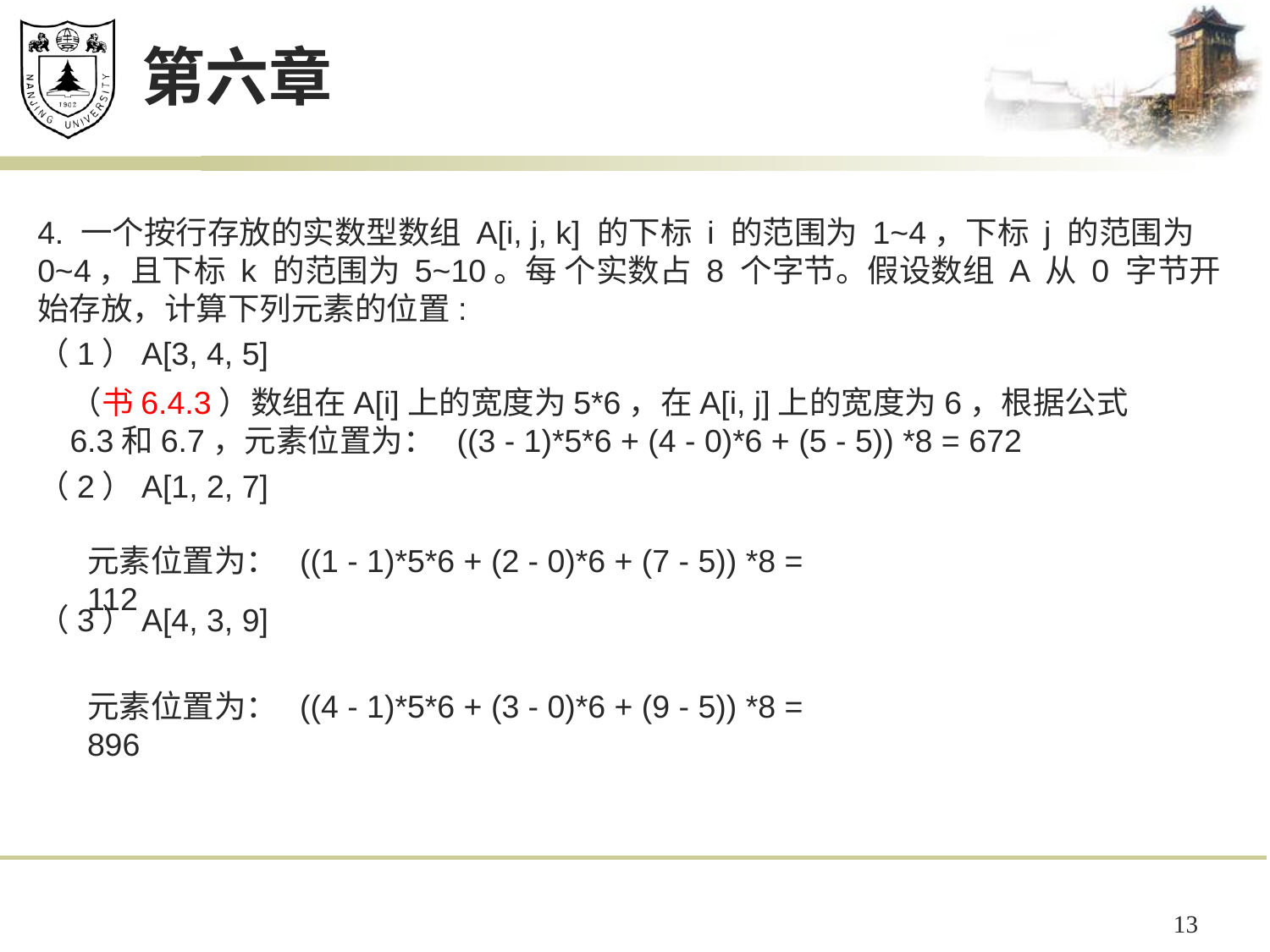

# 第六章
4. 一个按行存放的实数型数组 A[i, j, k] 的下标 i 的范围为 1~4，下标 j 的范围为 0~4，且下标 k 的范围为 5~10。每 个实数占 8 个字节。假设数组 A 从 0 字节开始存放，计算下列元素的位置:
（1）A[3, 4, 5]

（2）A[1, 2, 7]

（3）A[4, 3, 9]

（书6.4.3）数组在A[i]上的宽度为5*6，在A[i, j]上的宽度为6，根据公式6.3和6.7，元素位置为：  ((3 - 1)*5*6 + (4 - 0)*6 + (5 - 5)) *8 = 672
元素位置为：  ((1 - 1)*5*6 + (2 - 0)*6 + (7 - 5)) *8 = 112
元素位置为：  ((4 - 1)*5*6 + (3 - 0)*6 + (9 - 5)) *8 = 896